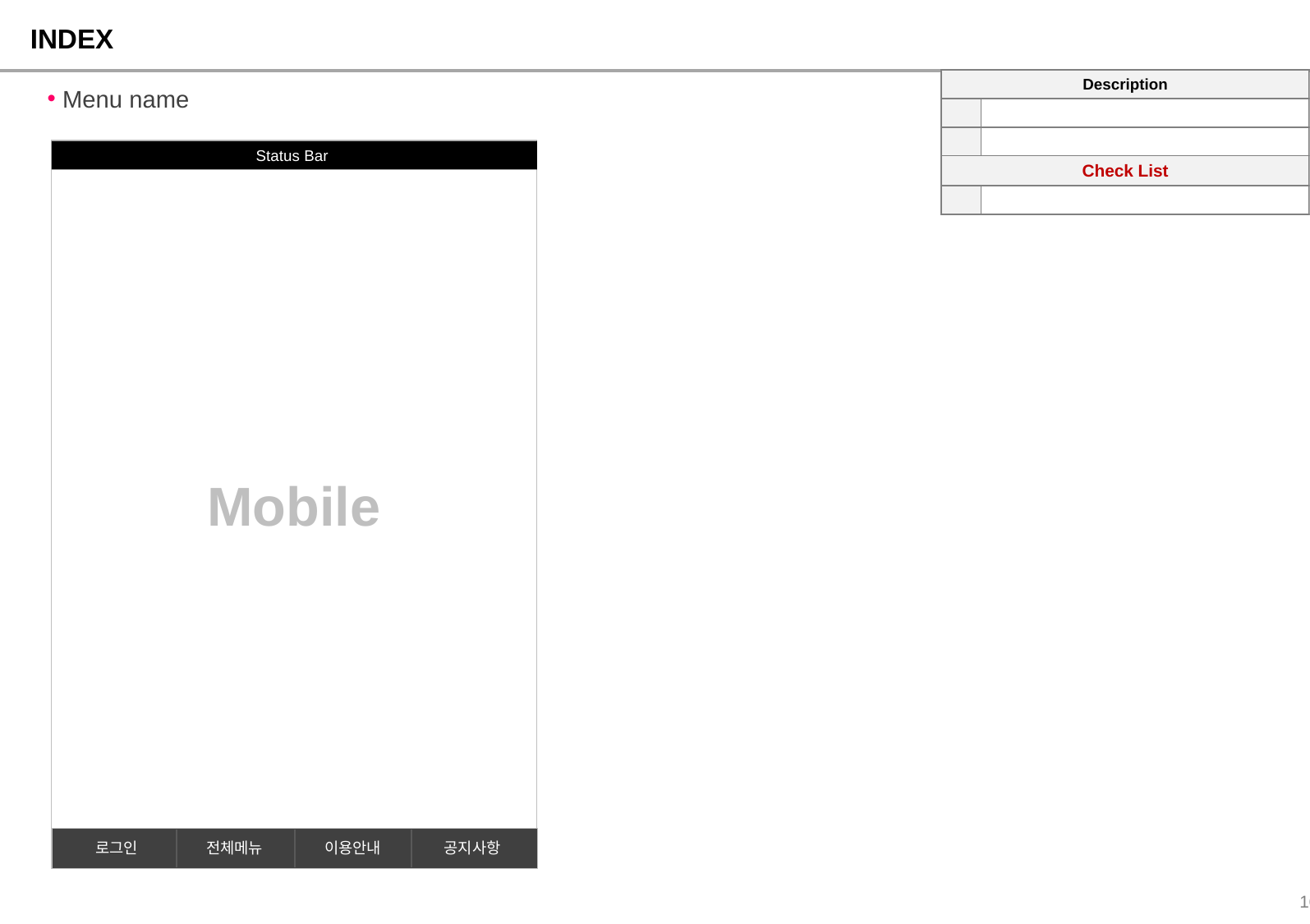

# INDEX
개정이력
1차
| Description |  |
| --- | --- |
|  |  |
|  |  |
| Check List |  |
|  |  |
 Menu name
2차
3차
Mobile
Status Bar

로그인
전체메뉴
이용안내
공지사항
4차
5차
6차
7차
8차
9차
10차
11차
12차
13차
14차
15차
16차
17차
18차
19차
20차
21차
22차
22차
22차
확정여부